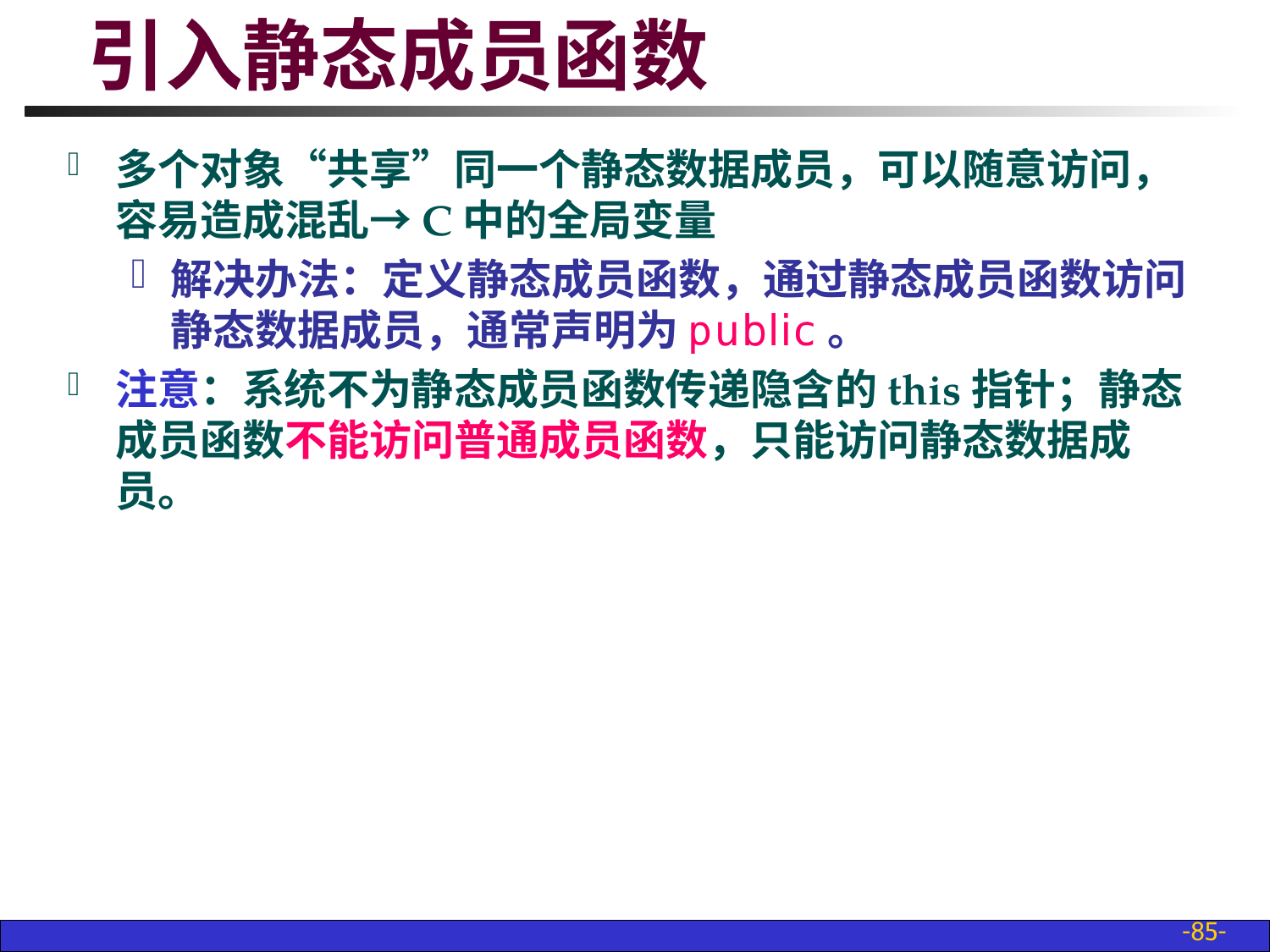

# 引入静态成员函数
多个对象“共享”同一个静态数据成员，可以随意访问，容易造成混乱→C中的全局变量
解决办法：定义静态成员函数，通过静态成员函数访问静态数据成员，通常声明为public。
注意：系统不为静态成员函数传递隐含的this指针；静态成员函数不能访问普通成员函数，只能访问静态数据成员。
-85-